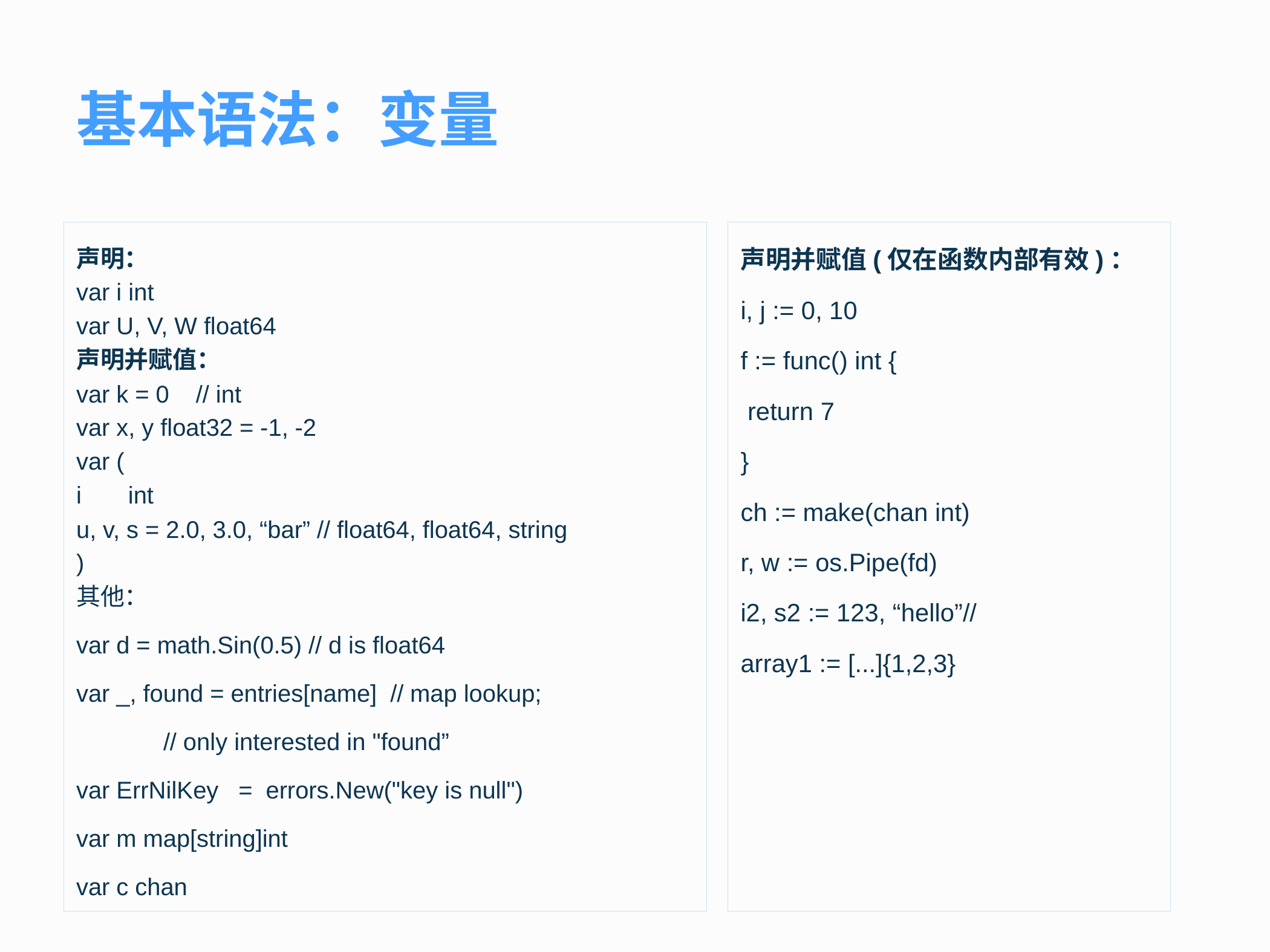

# 基本语法：变量
声明：
var i int
var U, V, W float64
声明并赋值：
var k = 0    // int
var x, y float32 = -1, -2
var (
i       int
u, v, s = 2.0, 3.0, “bar” // float64, float64, string
)
其他：
var d = math.Sin(0.5) // d is float64
var _, found = entries[name]  // map lookup;
		// only interested in "found”
var ErrNilKey   =  errors.New("key is null")
var m map[string]int
var c chan

声明并赋值(仅在函数内部有效)：
i, j := 0, 10
f := func() int {
 return 7
}
ch := make(chan int)
r, w := os.Pipe(fd)
i2, s2 := 123, “hello”//
array1 := [...]{1,2,3}